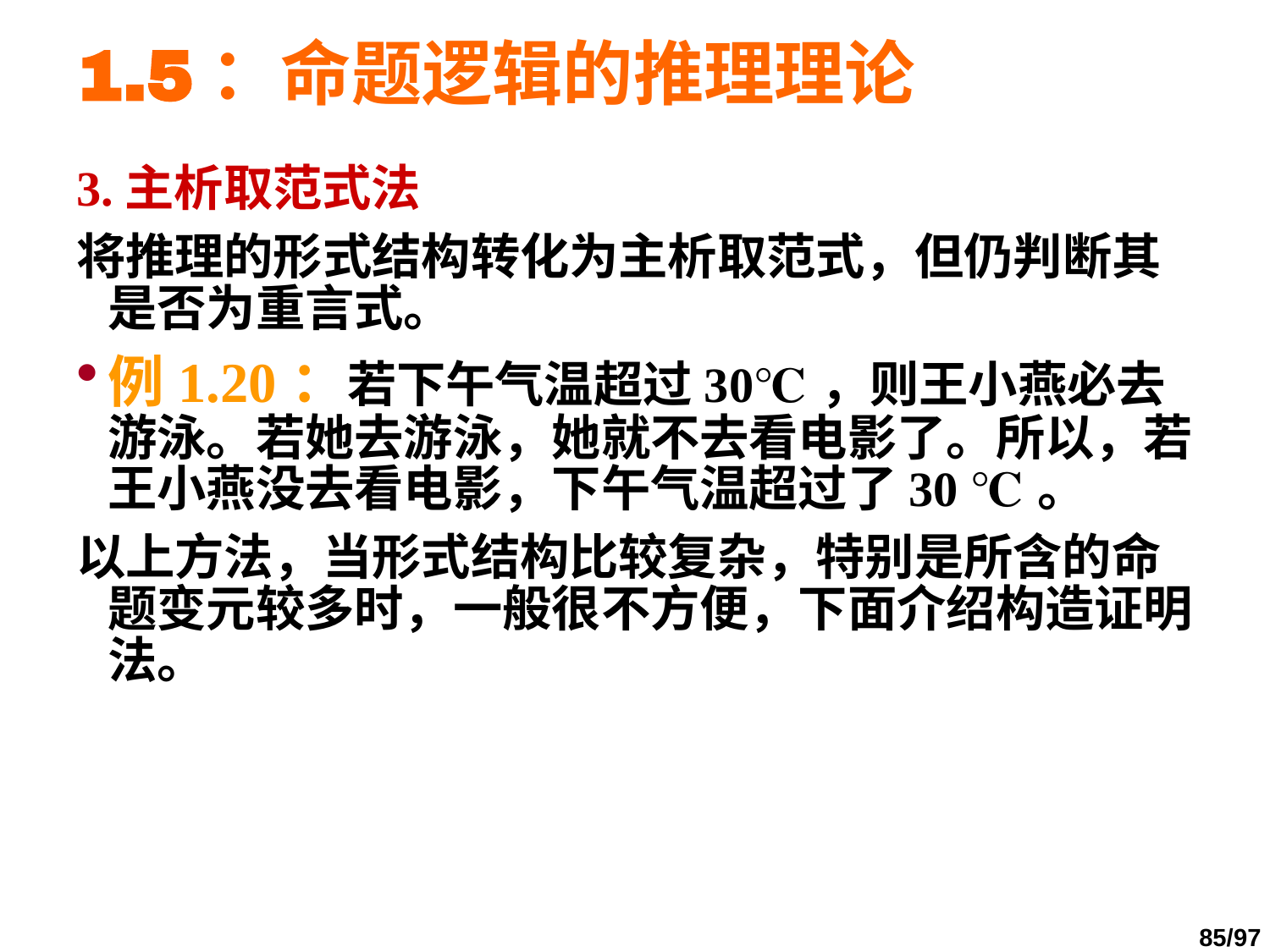

# 1.5：命题逻辑的推理理论
3.主析取范式法
将推理的形式结构转化为主析取范式，但仍判断其是否为重言式。
例1.20：若下午气温超过30℃，则王小燕必去游泳。若她去游泳，她就不去看电影了。所以，若王小燕没去看电影，下午气温超过了30 ℃。
以上方法，当形式结构比较复杂，特别是所含的命题变元较多时，一般很不方便，下面介绍构造证明法。